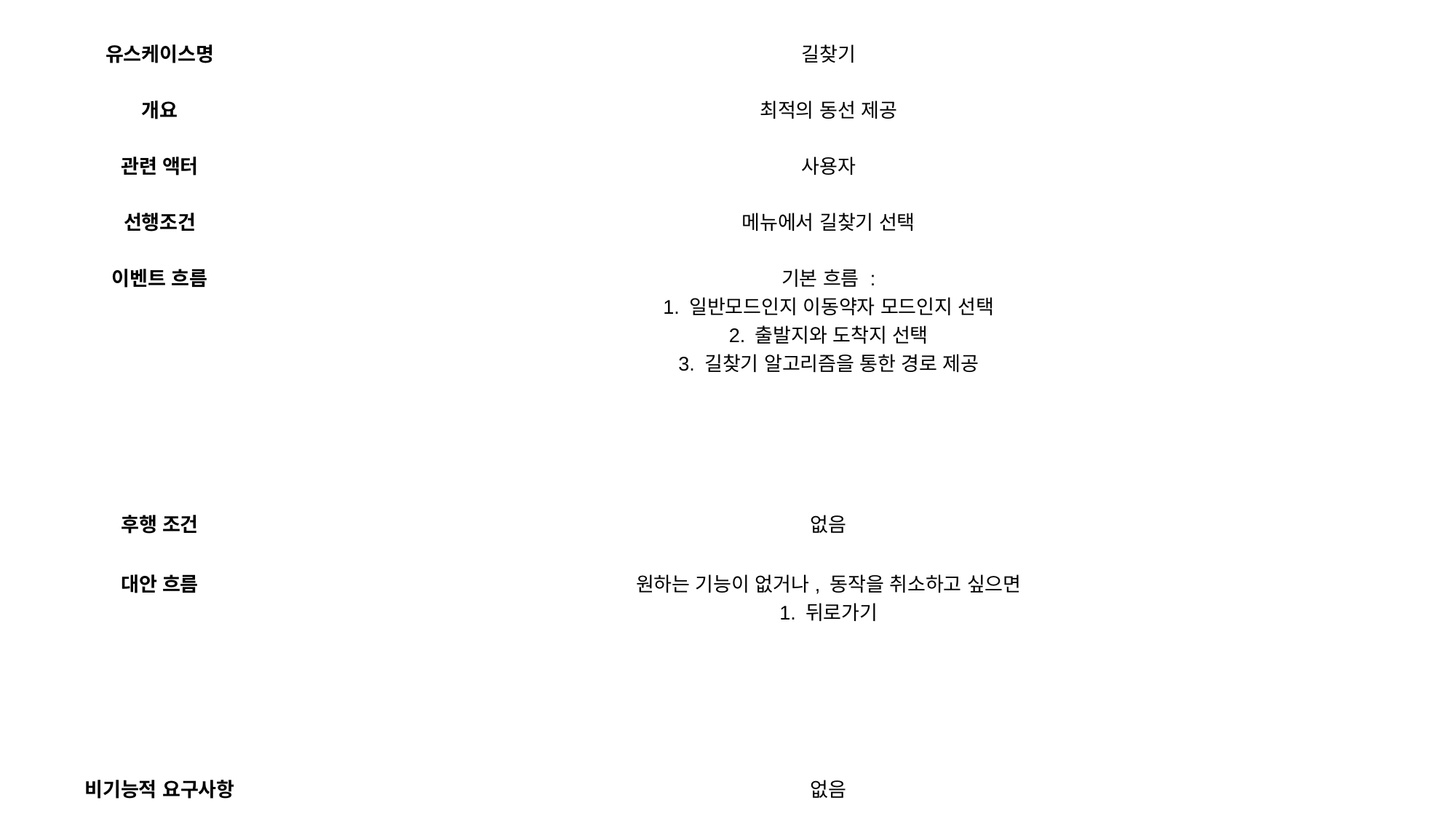

| 유스케이스명 | 길찾기 |
| --- | --- |
| 개요 | 최적의 동선 제공 |
| 관련 액터 | 사용자 |
| 선행조건 | 메뉴에서 길찾기 선택 |
| 이벤트 흐름 | 기본 흐름 : 1. 일반모드인지 이동약자 모드인지 선택 2. 출발지와 도착지 선택 3. 길찾기 알고리즘을 통한 경로 제공 |
| 후행 조건 | 없음 |
| 대안 흐름 | 원하는 기능이 없거나, 동작을 취소하고 싶으면 1. 뒤로가기 |
| 비기능적 요구사항 | 없음 |